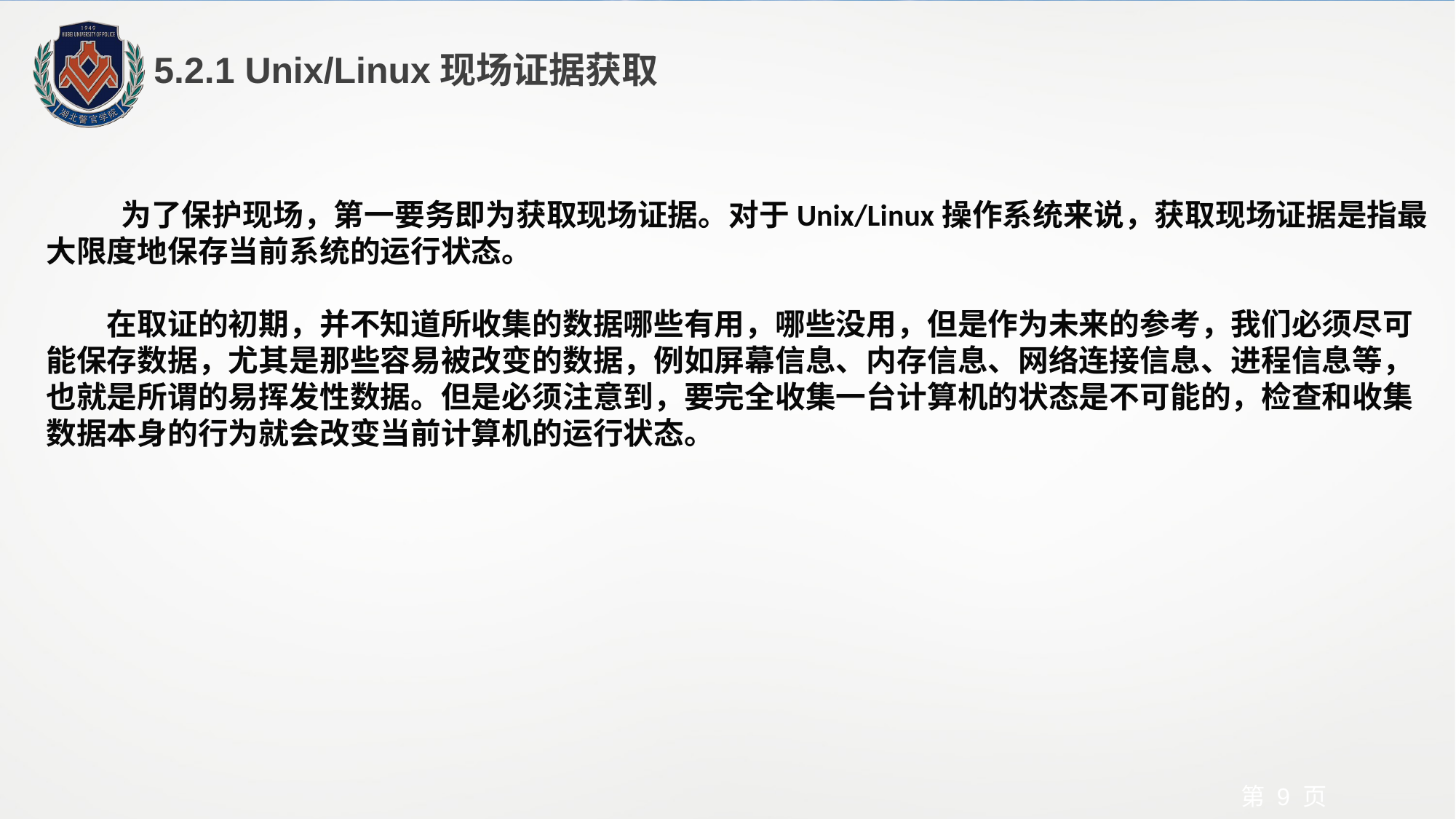

5.2.1 Unix/Linux现场证据获取
 　　为了保护现场，第一要务即为获取现场证据。对于Unix/Linux操作系统来说，获取现场证据是指最大限度地保存当前系统的运行状态。

　　在取证的初期，并不知道所收集的数据哪些有用，哪些没用，但是作为未来的参考，我们必须尽可能保存数据，尤其是那些容易被改变的数据，例如屏幕信息、内存信息、网络连接信息、进程信息等，也就是所谓的易挥发性数据。但是必须注意到，要完全收集一台计算机的状态是不可能的，检查和收集数据本身的行为就会改变当前计算机的运行状态。